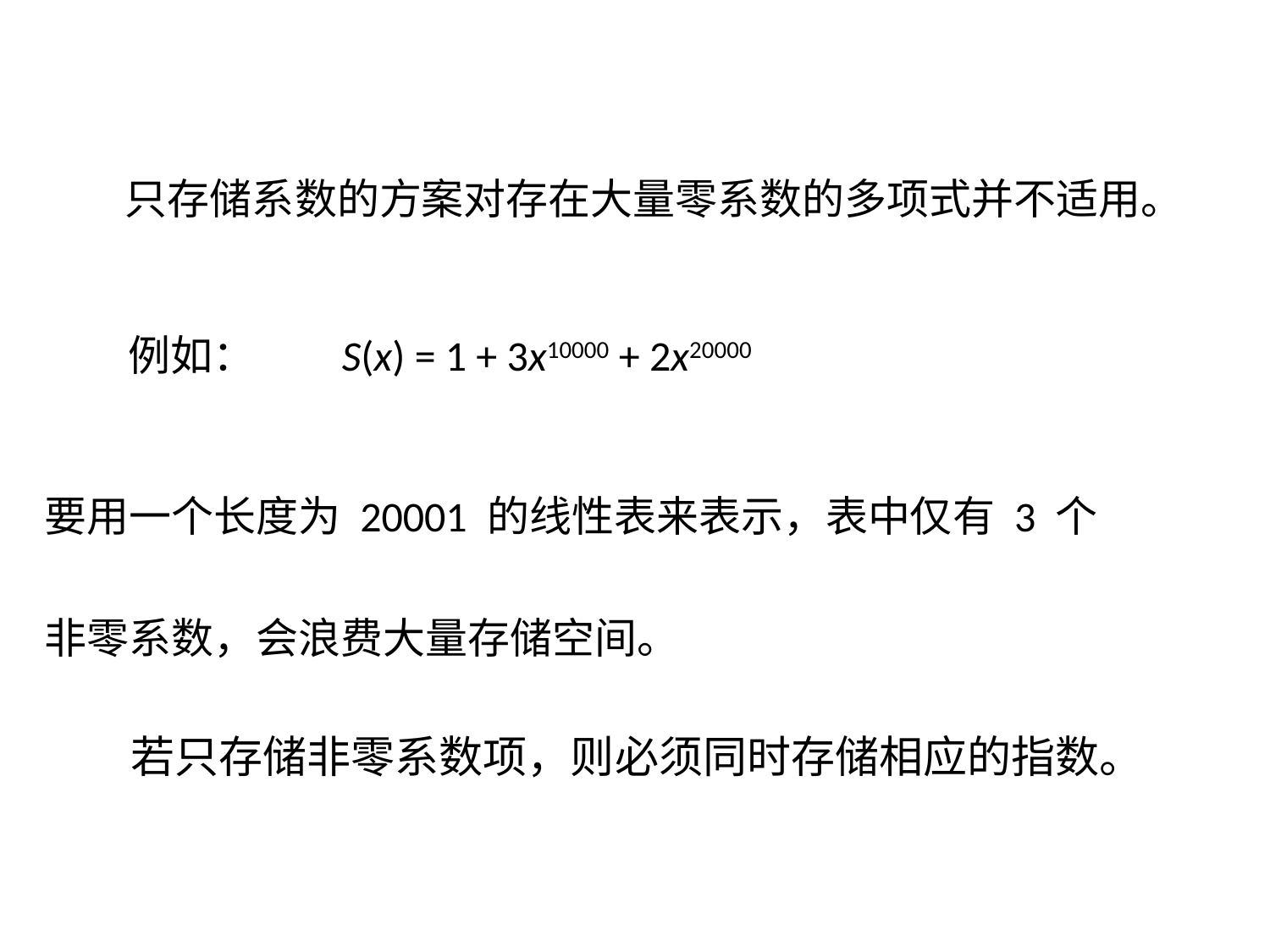

只存储系数的方案对存在大量零系数的多项式并不适用。
        例如：        S(x) = 1 + 3x10000 + 2x20000
要用一个长度为 20001 的线性表来表示，表中仅有 3 个
非零系数，会浪费大量存储空间。
        若只存储非零系数项，则必须同时存储相应的指数。